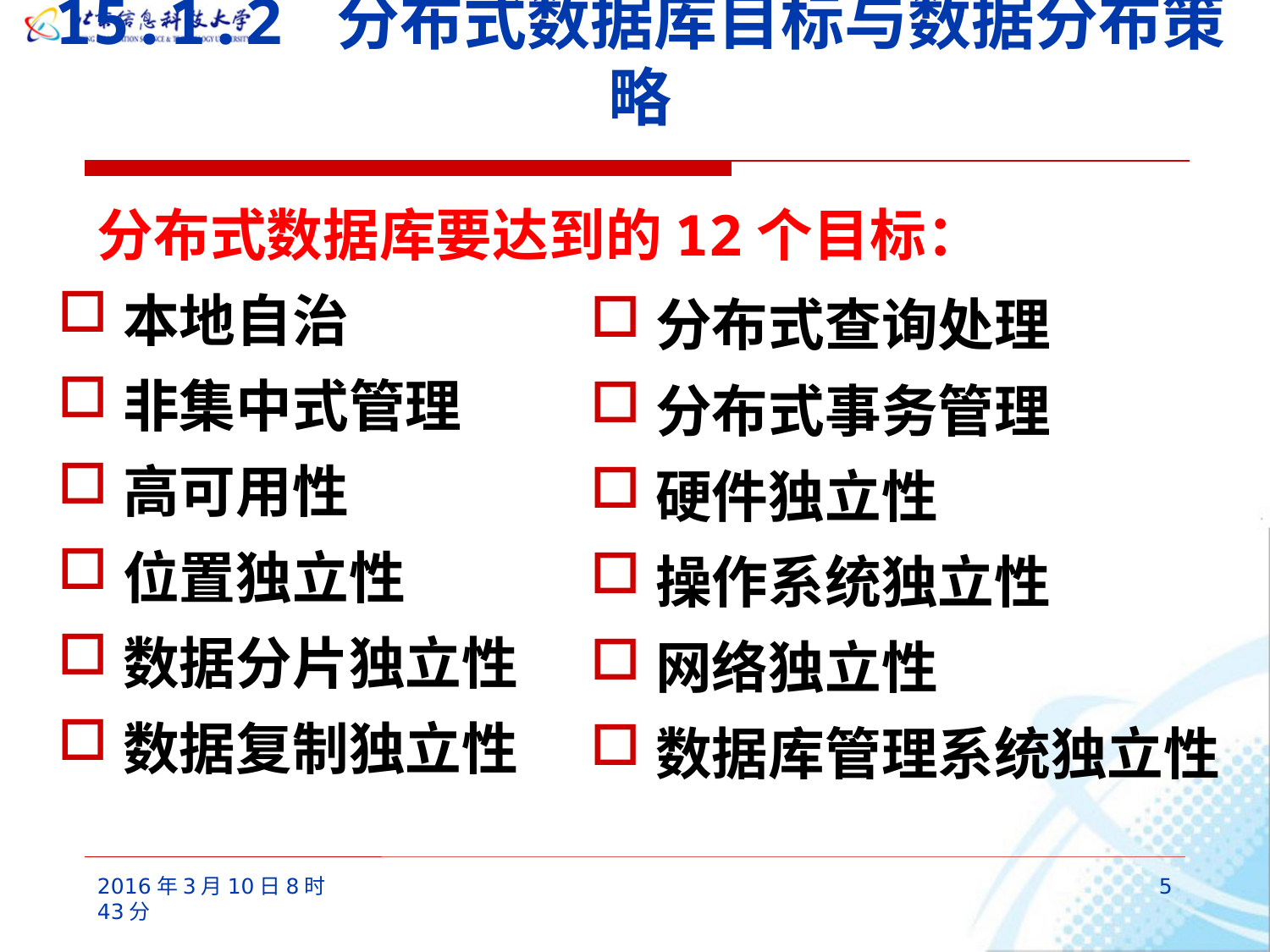

# 15.1.2 分布式数据库目标与数据分布策略
  分布式数据库要达到的12个目标：
本地自治
非集中式管理
高可用性
位置独立性
数据分片独立性
数据复制独立性
分布式查询处理
分布式事务管理
硬件独立性
操作系统独立性
网络独立性
数据库管理系统独立性
2016年3月10日8时43分
5